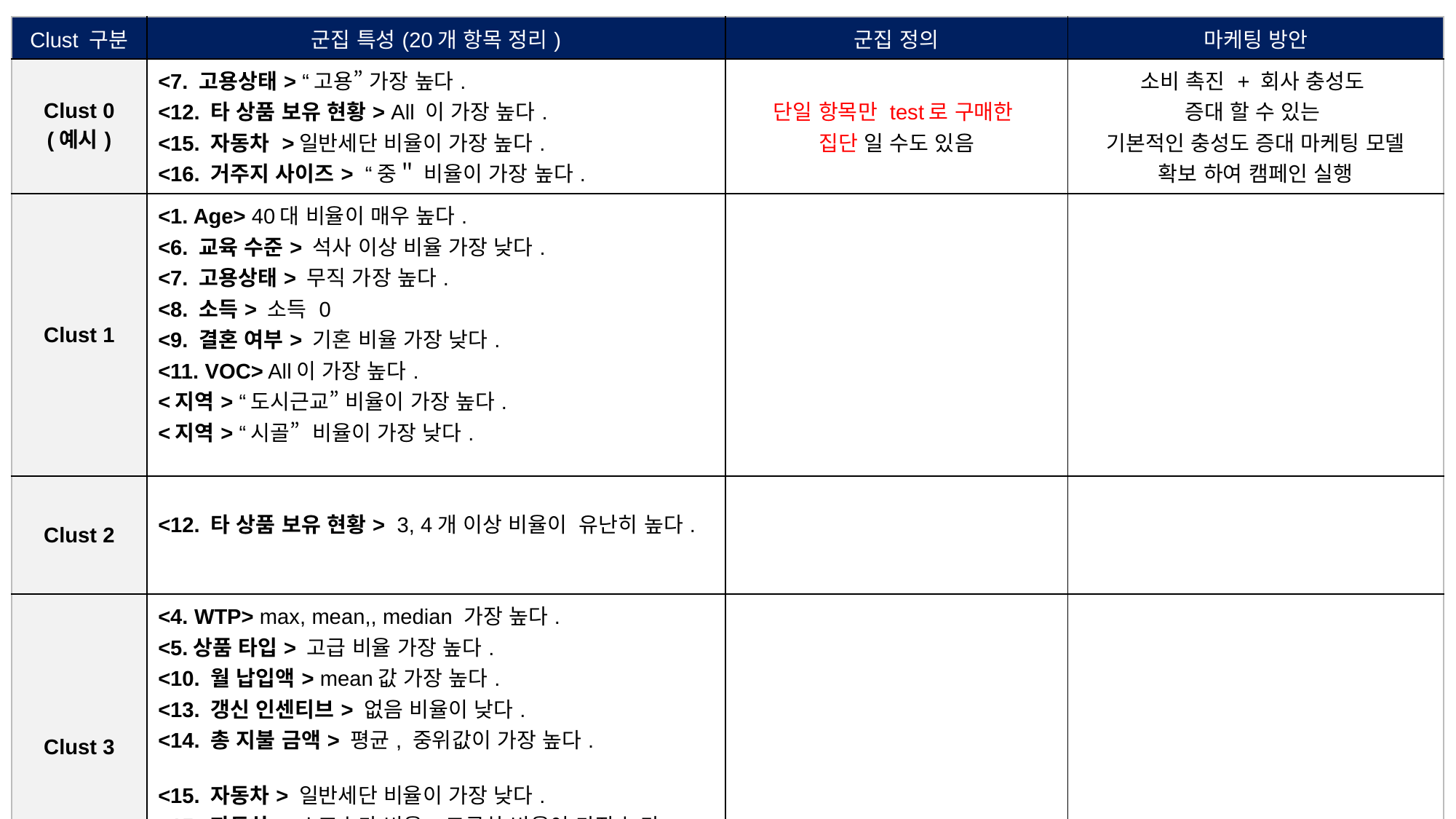

| Clust 구분 | 군집 특성(20개 항목 정리) | 군집 정의 | 마케팅 방안 |
| --- | --- | --- | --- |
| Clust 0 (예시) | <7. 고용상태> “고용” 가장 높다. <12. 타 상품 보유 현황> All 이 가장 높다. <15. 자동차 >일반세단 비율이 가장 높다. <16. 거주지 사이즈> “중＂ 비율이 가장 높다. | 단일 항목만 test로 구매한 집단 일 수도 있음 | 소비 촉진 + 회사 충성도 증대 할 수 있는 기본적인 충성도 증대 마케팅 모델 확보 하여 캠페인 실행 |
| Clust 1 | <1. Age> 40대 비율이 매우 높다. <6. 교육 수준> 석사 이상 비율 가장 낮다. <7. 고용상태> 무직 가장 높다. <8. 소득> 소득 0 <9. 결혼 여부> 기혼 비율 가장 낮다. <11. VOC> All이 가장 높다. <지역> “도시근교” 비율이 가장 높다. <지역> “시골” 비율이 가장 낮다. |  |  |
| Clust 2 | <12. 타 상품 보유 현황> 3, 4개 이상 비율이 유난히 높다. |  |  |
| Clust 3 | <4. WTP> max, mean,, median 가장 높다. <5.상품 타입> 고급 비율 가장 높다. <10. 월 납입액> mean값 가장 높다. <13. 갱신 인센티브> 없음 비율이 낮다. <14. 총 지불 금액> 평균, 중위값이 가장 높다. <15. 자동차> 일반세단 비율이 가장 낮다. <15. 자동차 >스포츠카 비율, 고급차 비율이 가장 높다. <판매채널> 대리점 비율이 가장 높다. |  |  |
| Clust 4 | <1.Age> 50, 60대 비율이 매우 낮다. <13, 갱신 인센티브> 할인 비율이 가장 높다. <17. 갱신> 갱신빙 |  |  |
| Clust 5 | <6. 교육 수준> 석사 이상 비율 가장 높다. <9. 결혼 여부> 기혼 비율 가장 높다. <11. VOC> All이 가장 낮다. <16. 거주지 사이즈> “대” 비율이 가장 높다. |  |  |